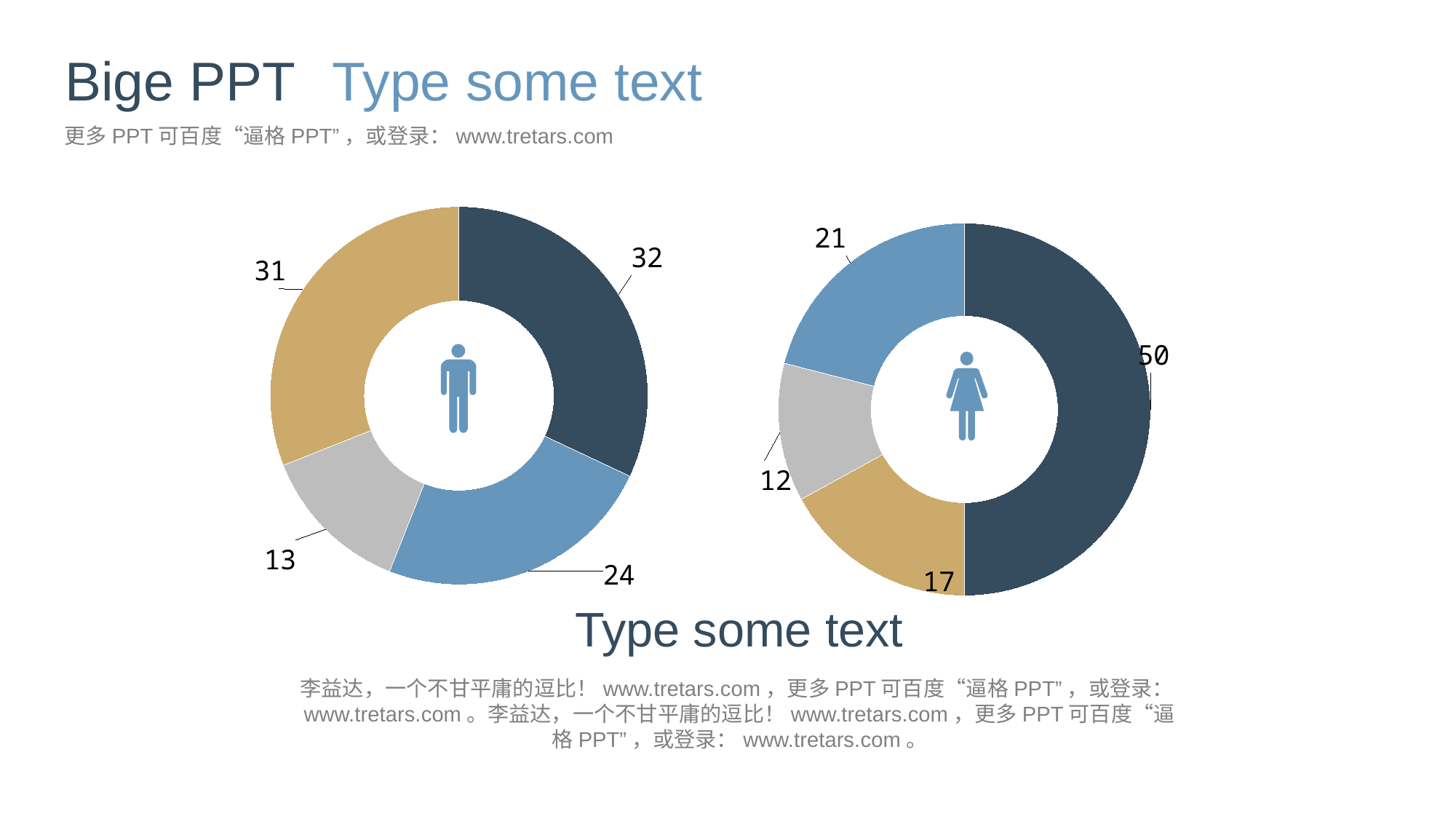

Bige PPT
Type some text
更多PPT可百度“逼格PPT”，或登录：www.tretars.com

### Chart

| Category | 销售额 |
|---|---|
| 第一季度 | 32.0 |
| 第二季度 | 24.0 |
| 第三季度 | 13.0 |
| 第四季度 | 31.0 |

### Chart

| Category | 销售额 |
|---|---|
| 第一季度 | 50.0 |
| 第二季度 | 17.0 |
| 第三季度 | 12.0 |
| 第四季度 | 21.0 |

Type some text
李益达，一个不甘平庸的逗比！www.tretars.com，更多PPT可百度“逼格PPT”，或登录：www.tretars.com。李益达，一个不甘平庸的逗比！www.tretars.com，更多PPT可百度“逼格PPT”，或登录：www.tretars.com。
李益达，一个不甘平庸的逗比！www.tretars.com，更多PPT可百度“逼格PPT”，或登录：www.tretars.com